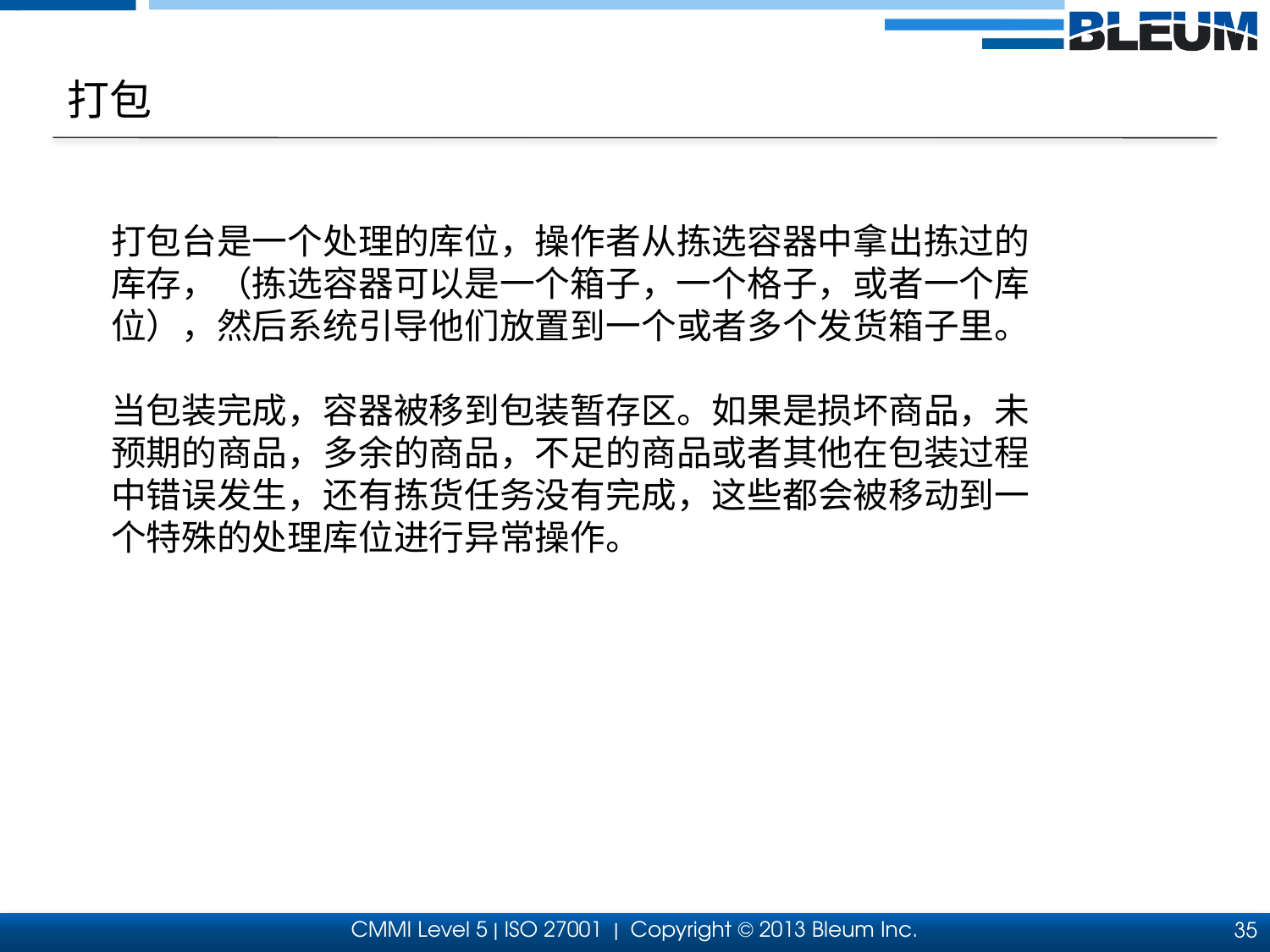

打包

打包台是一个处理的库位，操作者从拣选容器中拿出拣过的库存，（拣选容器可以是一个箱子，一个格子，或者一个库位），然后系统引导他们放置到一个或者多个发货箱子里。

当包装完成，容器被移到包装暂存区。如果是损坏商品，未预期的商品，多余的商品，不足的商品或者其他在包装过程中错误发生，还有拣货任务没有完成，这些都会被移动到一个特殊的处理库位进行异常操作。
35